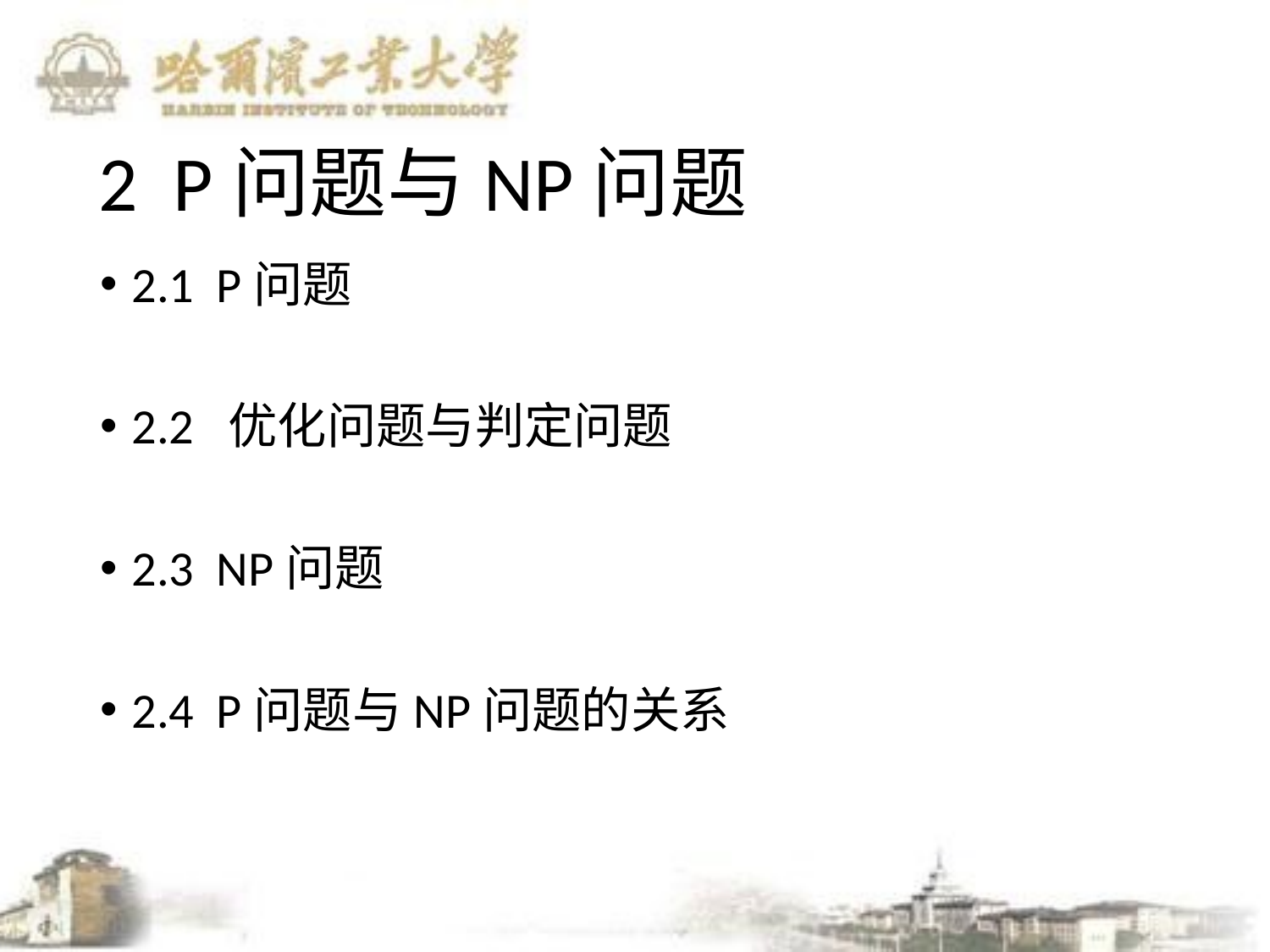

# 2  P问题与NP问题
2.1  P问题

2.2  优化问题与判定问题

2.3  NP问题

2.4  P问题与NP问题的关系